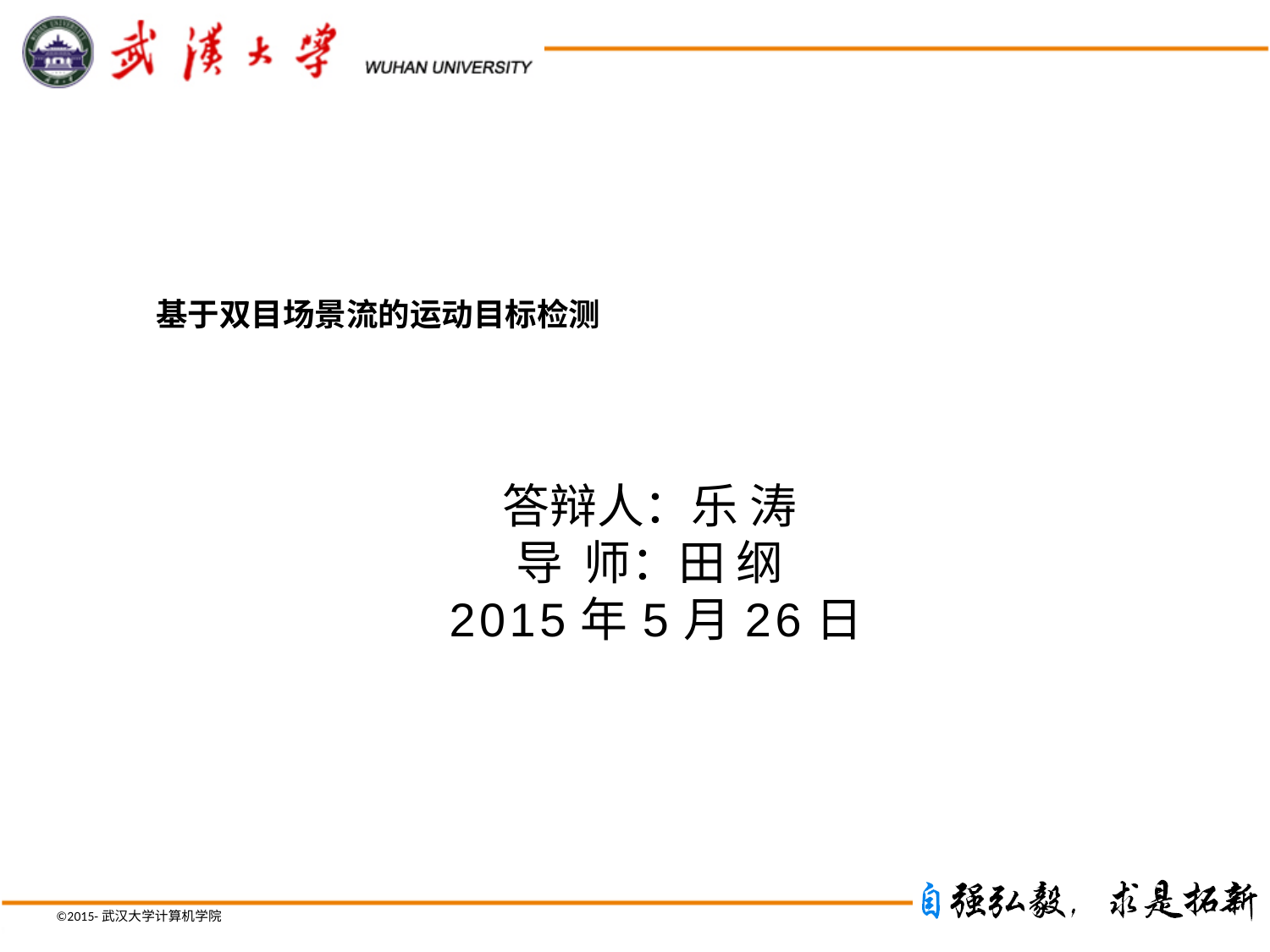

基于双目场景流的运动目标检测
答辩人：乐 涛
导  师：田 纲
 2015年5月26日